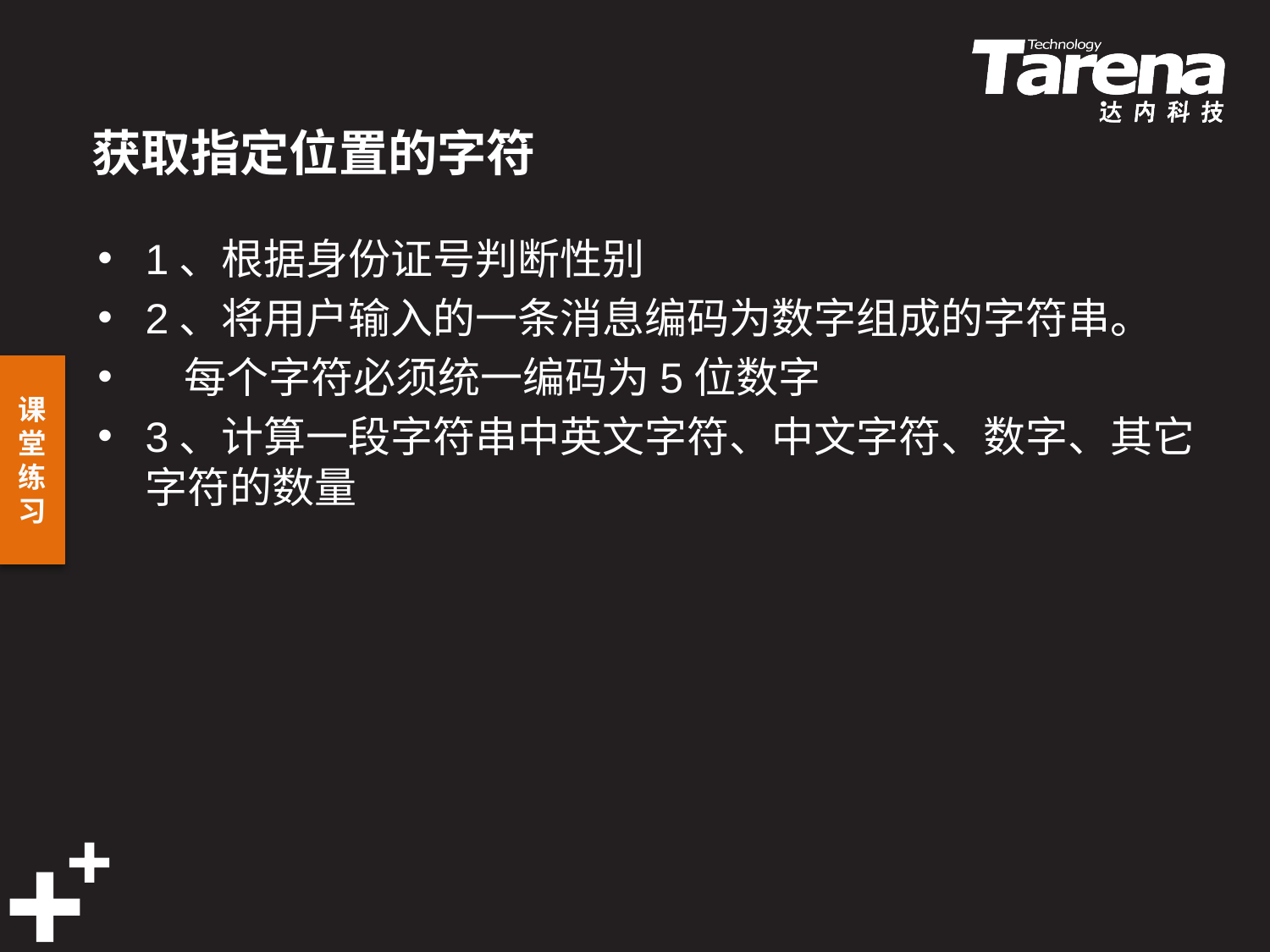

# 获取指定位置的字符
1、根据身份证号判断性别
2、将用户输入的一条消息编码为数字组成的字符串。
   每个字符必须统一编码为5位数字
3、计算一段字符串中英文字符、中文字符、数字、其它字符的数量